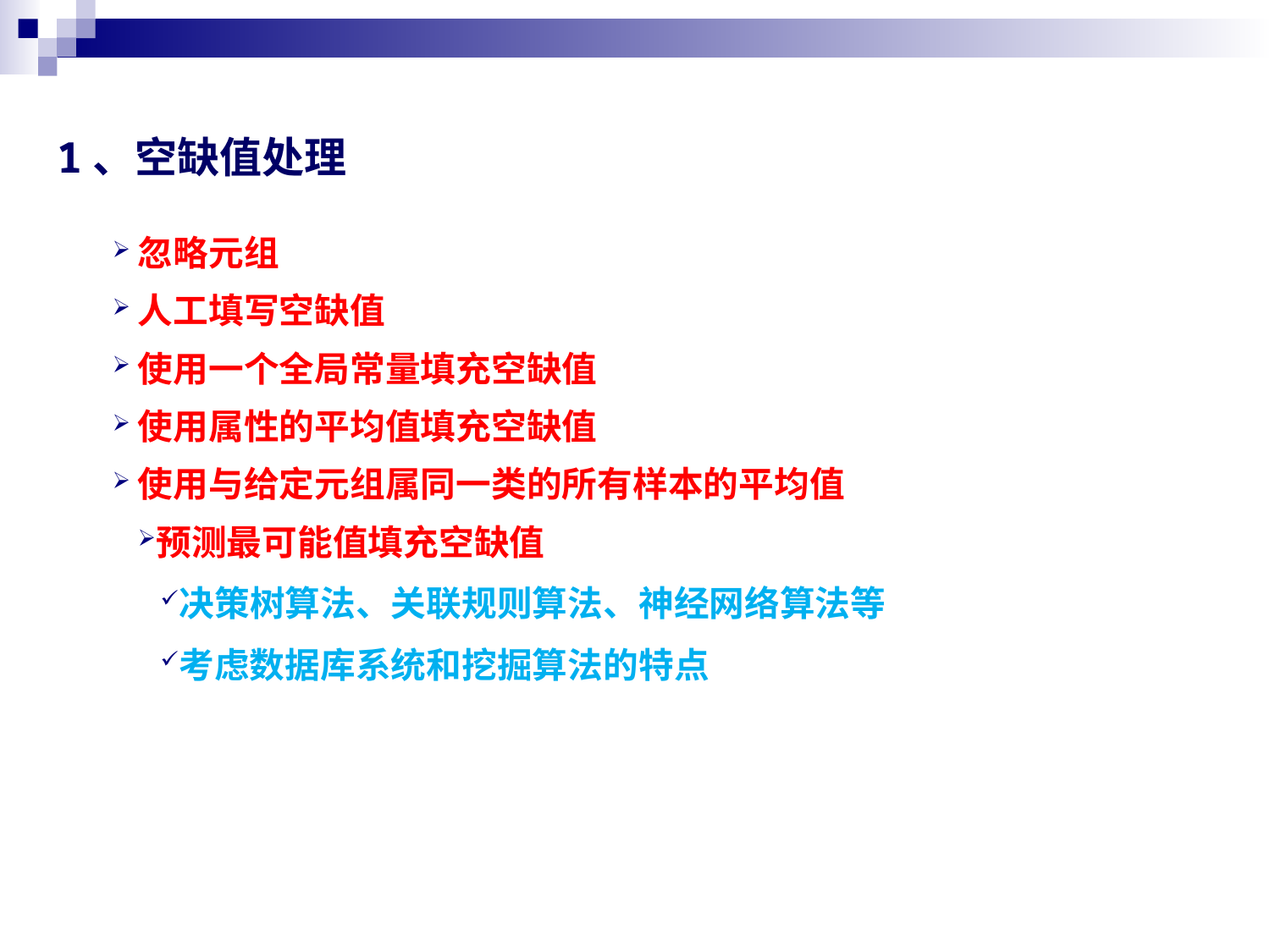

1、空缺值处理
忽略元组
人工填写空缺值
使用一个全局常量填充空缺值
使用属性的平均值填充空缺值
使用与给定元组属同一类的所有样本的平均值
预测最可能值填充空缺值
决策树算法、关联规则算法、神经网络算法等
考虑数据库系统和挖掘算法的特点